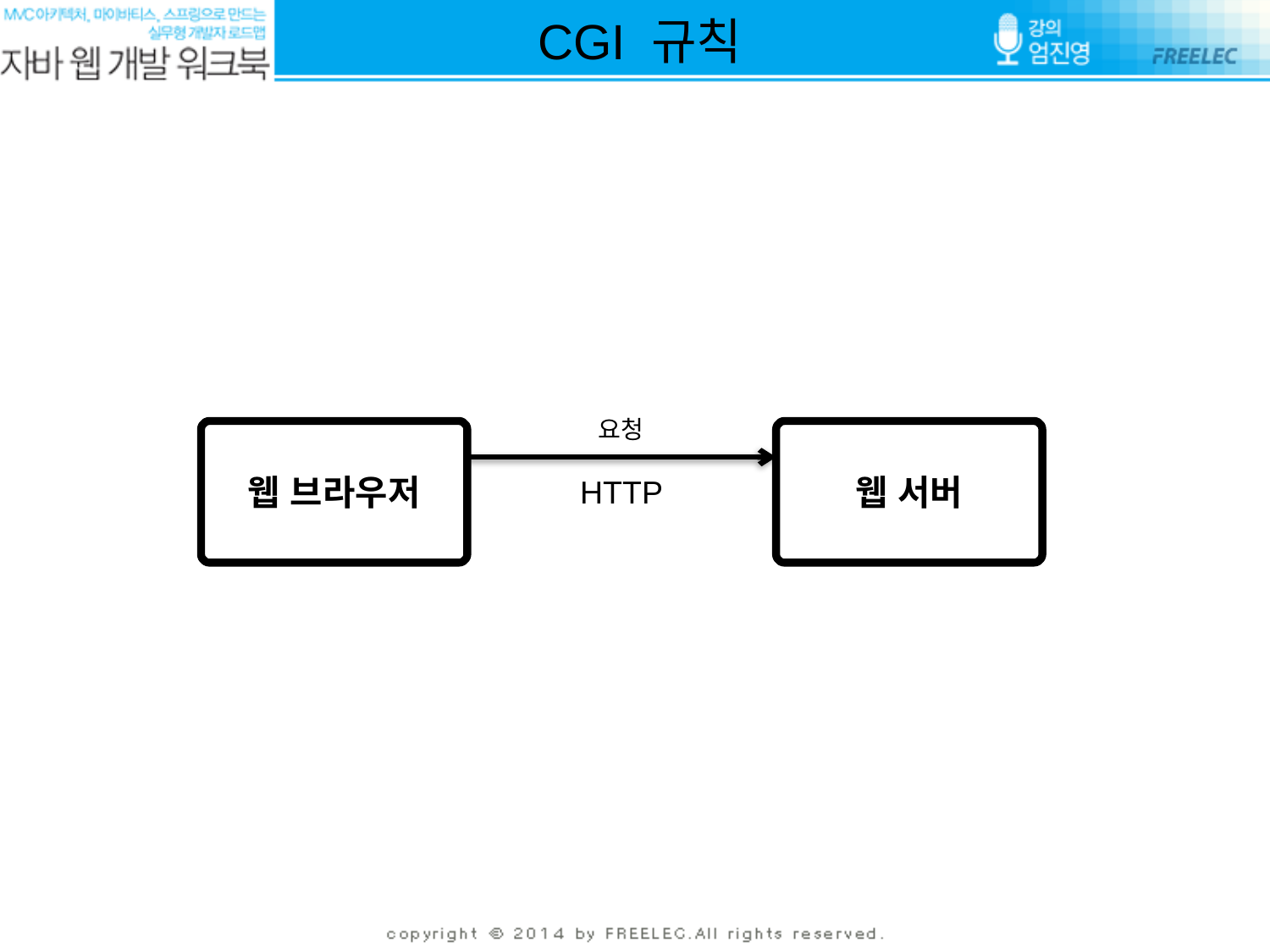

CGI 규칙
요청
웹 브라우저
웹 서버
HTTP